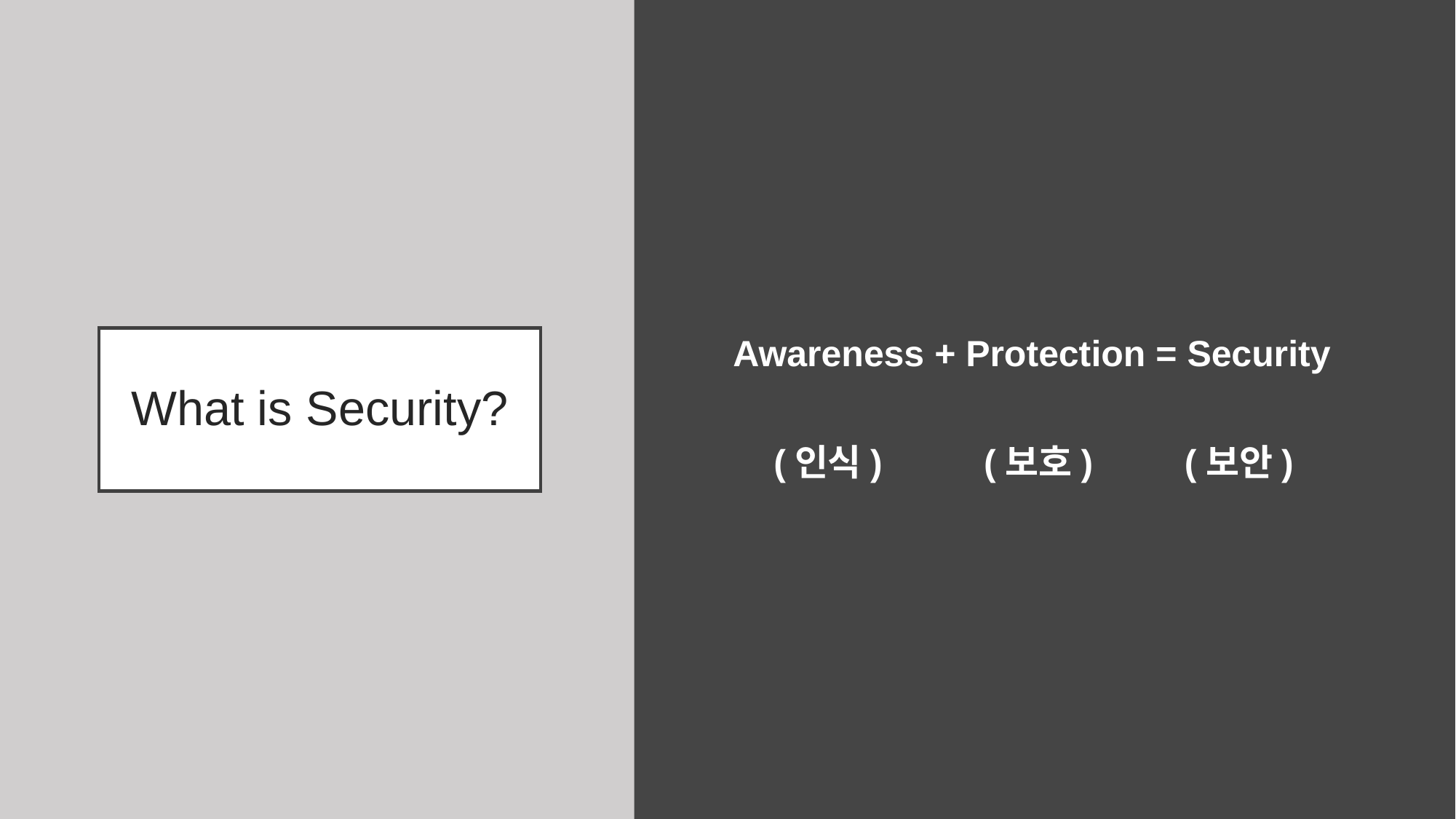

Awareness + Protection = Security

    (인식)          (보호)         (보안)
# What is Security?